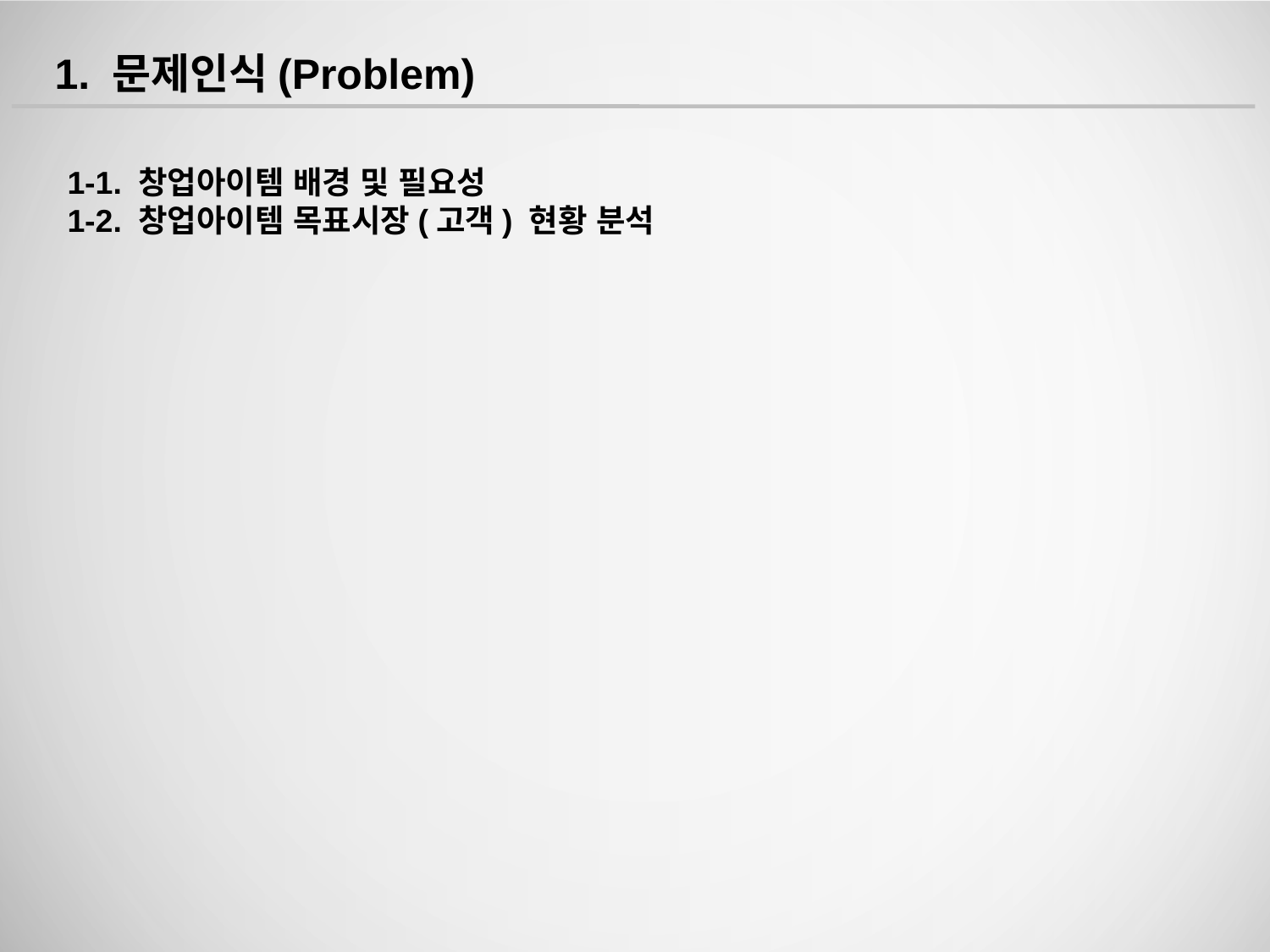

1. 문제인식(Problem)
1-1. 창업아이템 배경 및 필요성
1-2. 창업아이템 목표시장(고객) 현황 분석